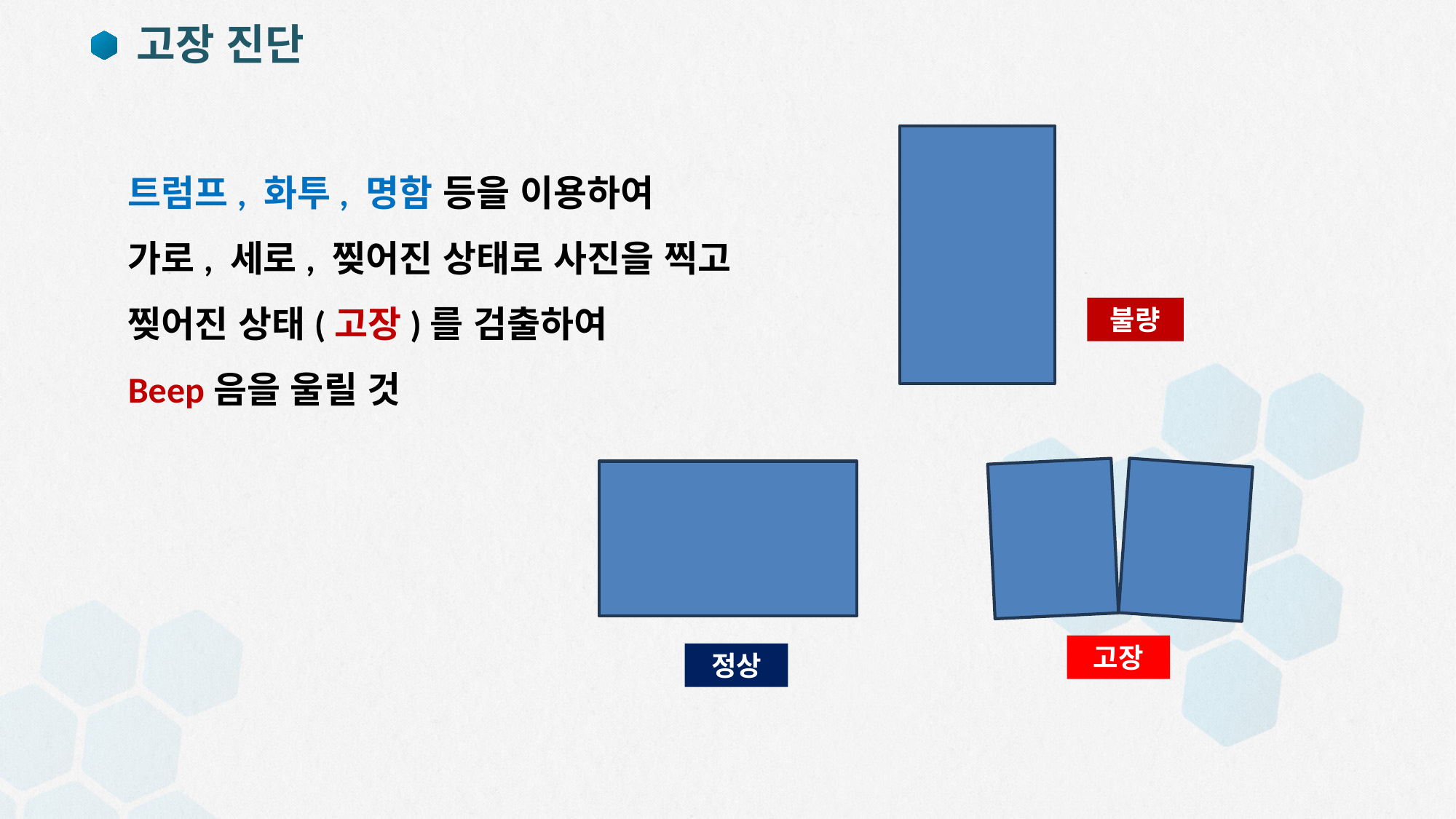

고장 진단

트럼프, 화투, 명함 등을 이용하여
가로, 세로, 찢어진 상태로 사진을 찍고
찢어진 상태(고장)를 검출하여
Beep음을 울릴 것
불량

고장
정상